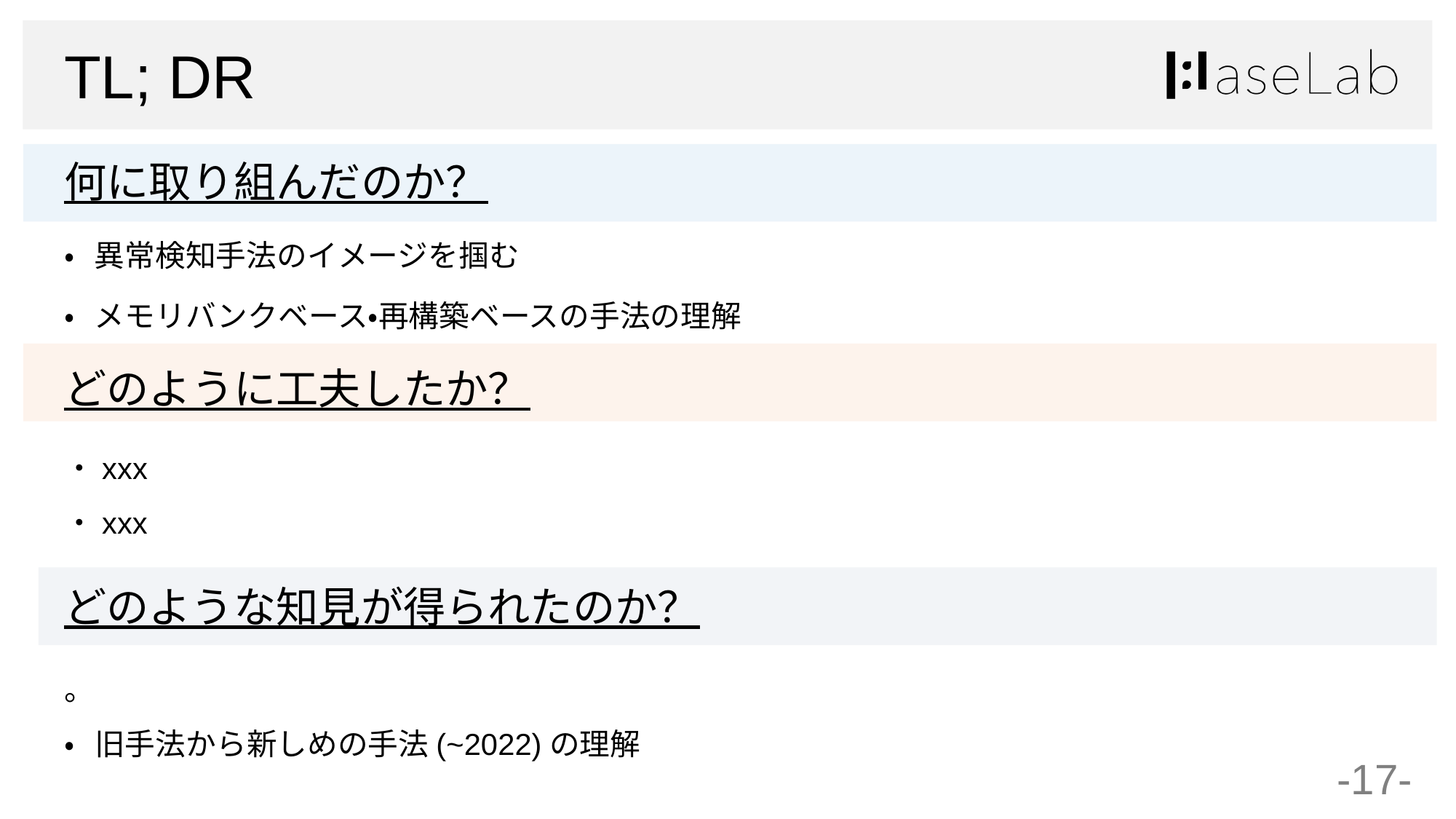

TL; DR

何に取り組んだのか？
・異常検知手法のイメージを掴む
・メモリバンクベース・再構築ベースの手法の理解

どのように工夫したか？
・xxx
・xxx

どのような知見が得られたのか？
。
・旧手法から新しめの手法(~2022)の理解
-17-